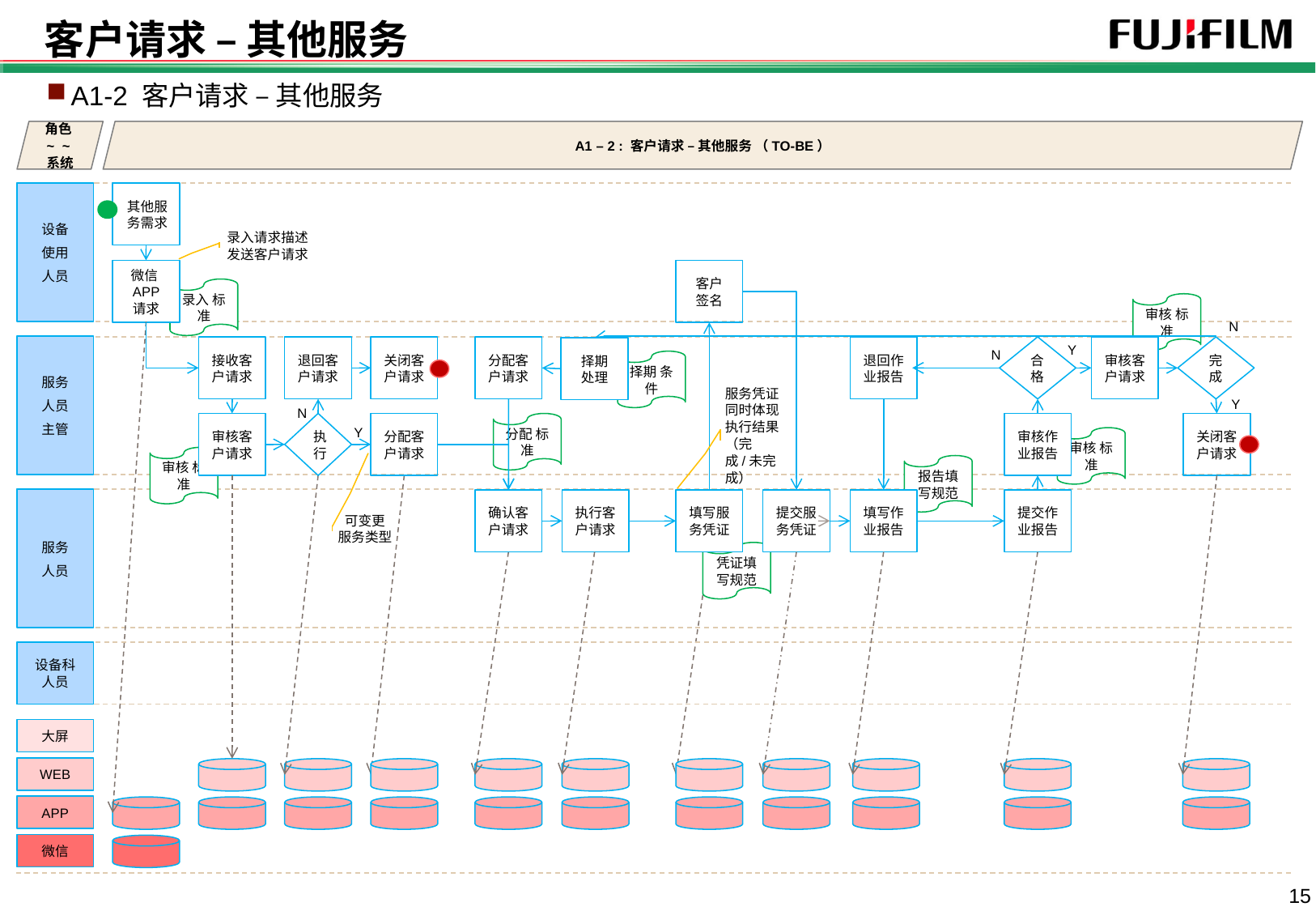

# 客户请求 – 其他服务
A1-2 客户请求 – 其他服务
角色~  ~系统
A1 – 2 : 客户请求 – 其他服务 （TO-BE）
设备
使用
人员
其他服务需求

录入请求描述发送客户请求
客户 签名
微信APP 请求
录入 标准
审核 标准
N
Y
服务
人员
主管
退回作业报告
合格
审核客户请求
完成
接收客户请求
退回客户请求
关闭客户请求
分配客户请求
择期 处理
N
择期 条件

Y
N
分配 标准
审核作业报告
关闭客户请求
审核客户请求
执行
分配客户请求
Y
审核 标准
服务凭证同时体现执行结果（完成/未完成）

审核 标准
报告填写规范
服务
人员
执行客户请求
提交服务凭证
填写作业报告
提交作业报告
确认客户请求
填写服务凭证
可变更 服务类型
凭证填写规范
设备科人员
大屏
WEB

APP

微信